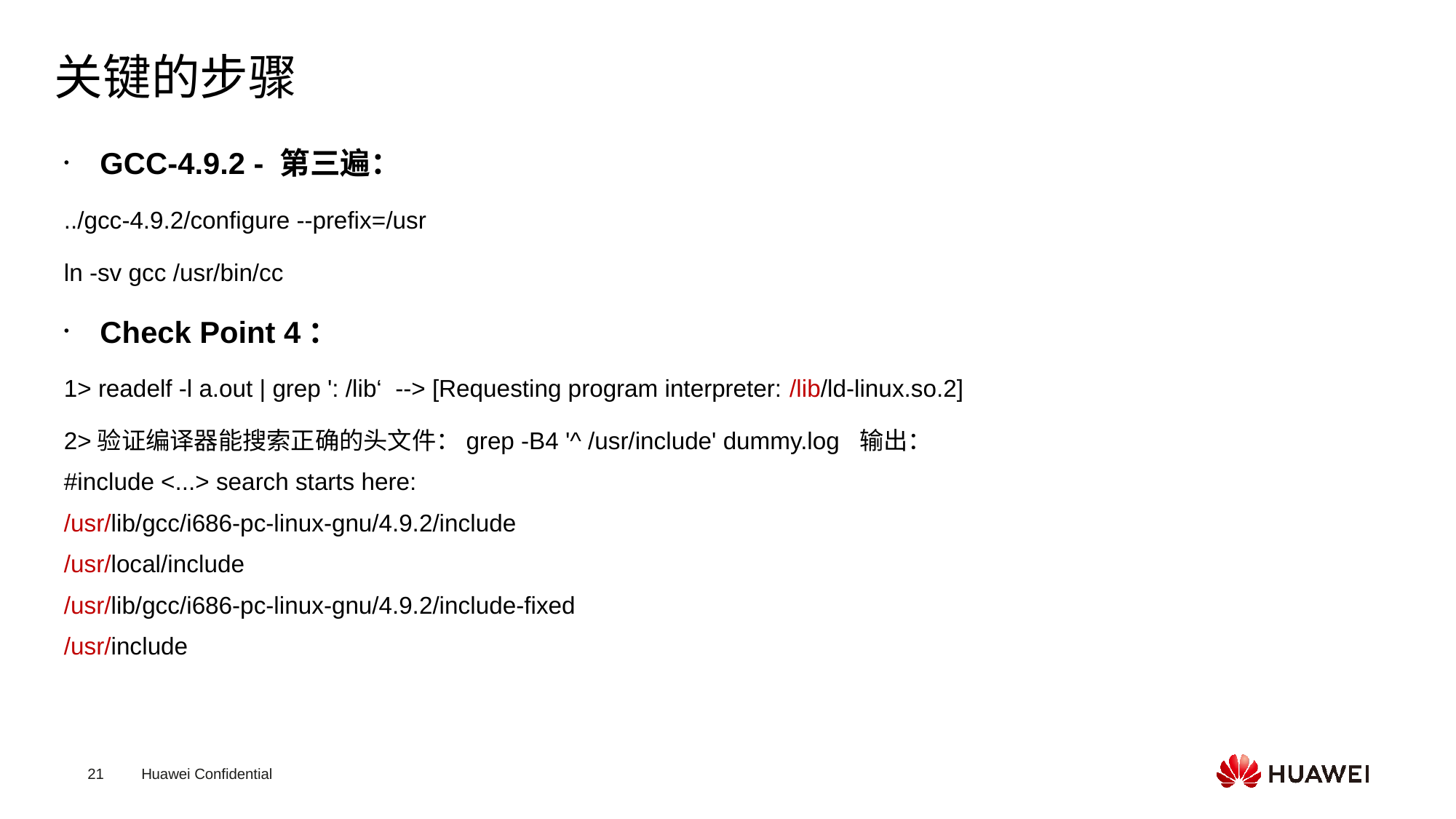

# 关键的步骤
GCC-4.9.2 - 第三遍：
../gcc-4.9.2/configure --prefix=/usr
ln -sv gcc /usr/bin/cc
Check Point 4：
1> readelf -l a.out | grep ': /lib‘  --> [Requesting program interpreter: /lib/ld-linux.so.2]
2>验证编译器能搜索正确的头文件：grep -B4 '^ /usr/include' dummy.log  输出：
#include <...> search starts here:
/usr/lib/gcc/i686-pc-linux-gnu/4.9.2/include
/usr/local/include
/usr/lib/gcc/i686-pc-linux-gnu/4.9.2/include-fixed
/usr/include